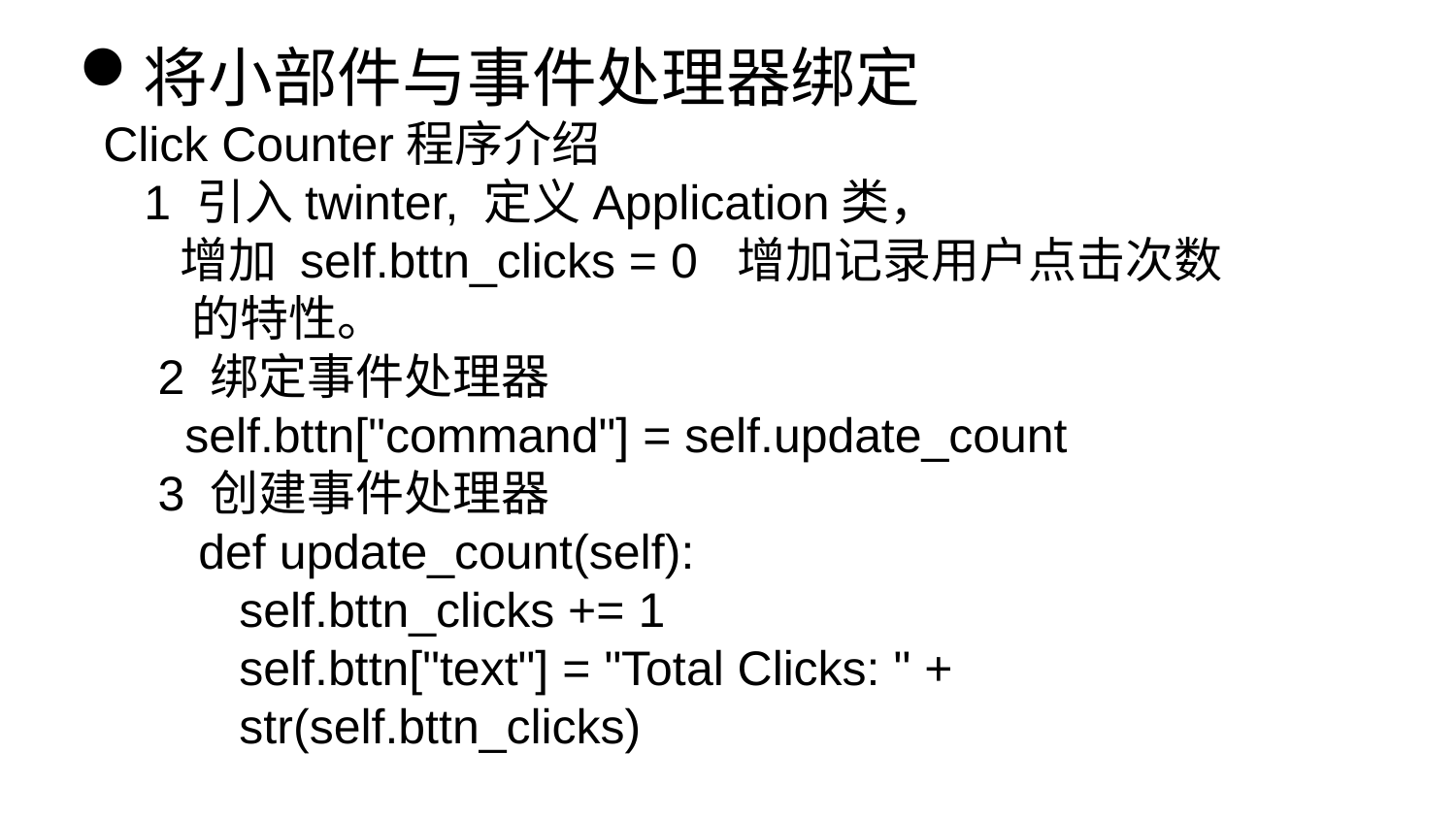

将小部件与事件处理器绑定
Click Counter程序介绍
    1 引入twinter, 定义Application类，
      增加 self.bttn_clicks = 0  增加记录用户点击次数
       的特性。
    2 绑定事件处理器
      self.bttn["command"] = self.update_count
    3 创建事件处理器
       def update_count(self):
          self.bttn_clicks += 1
          self.bttn["text"] = "Total Clicks: " +
          str(self.bttn_clicks)
12